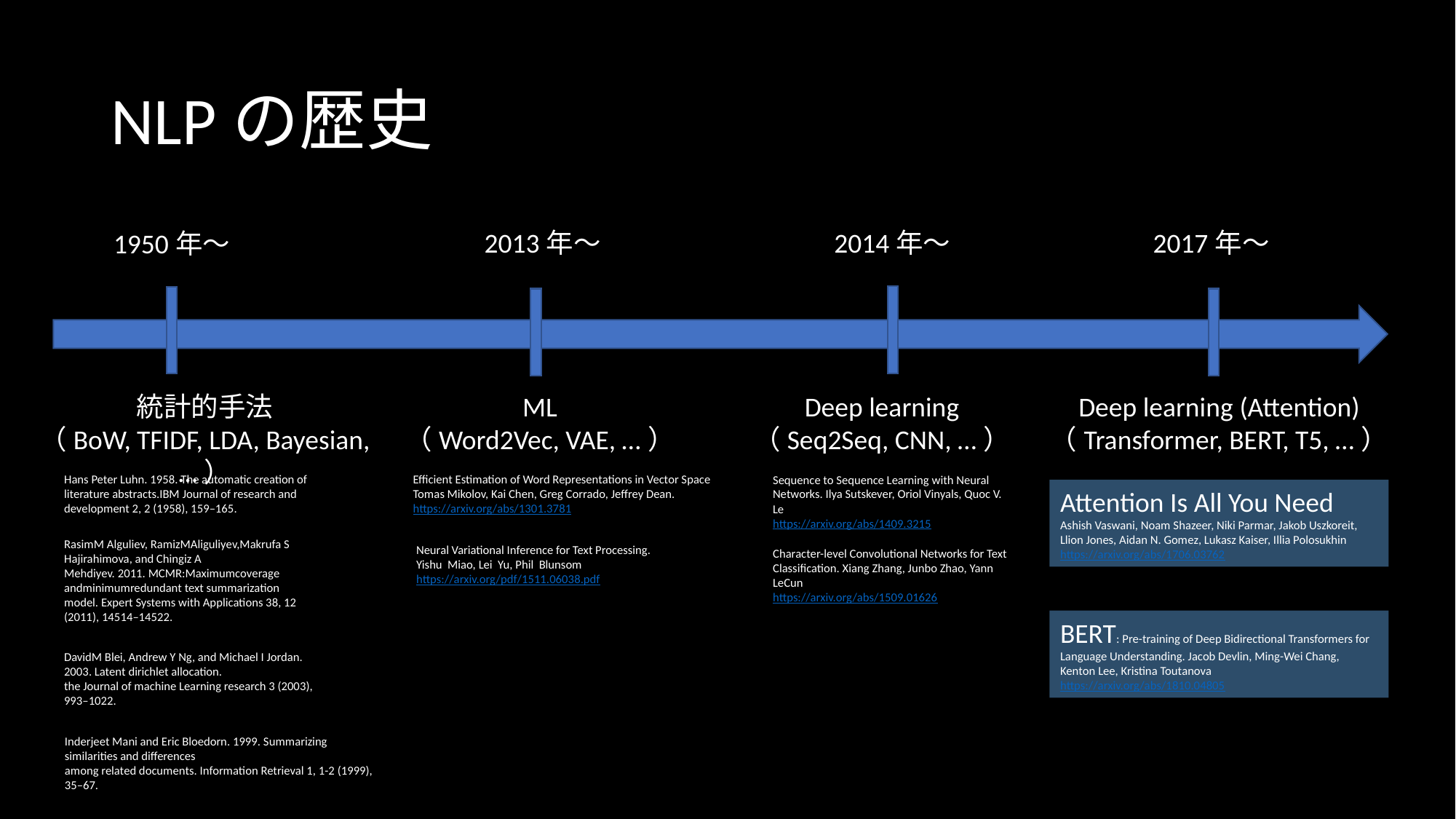

# NLPの歴史
2013年～
2014年～
2017年～
1950年～

Deep learning
（Seq2Seq, CNN, …）
ML
（Word2Vec, VAE, …）
Deep learning (Attention)
（Transformer, BERT, T5, …）
統計的手法
（BoW, TFIDF, LDA, Bayesian, …）
Hans Peter Luhn. 1958. The automatic creation of literature abstracts.IBM Journal of research and development 2, 2 (1958), 159–165.
Efficient Estimation of Word Representations in Vector Space
Tomas Mikolov, Kai Chen, Greg Corrado, Jeffrey Dean.
https://arxiv.org/abs/1301.3781
Sequence to Sequence Learning with Neural Networks. Ilya Sutskever, Oriol Vinyals, Quoc V. Le
https://arxiv.org/abs/1409.3215
Attention Is All You Need
Ashish Vaswani, Noam Shazeer, Niki Parmar, Jakob Uszkoreit, Llion Jones, Aidan N. Gomez, Lukasz Kaiser, Illia Polosukhin
https://arxiv.org/abs/1706.03762
RasimM Alguliev, RamizMAliguliyev,Makrufa S Hajirahimova, and Chingiz A
Mehdiyev. 2011. MCMR:Maximumcoverage andminimumredundant text summarization
model. Expert Systems with Applications 38, 12 (2011), 14514–14522.
Neural Variational Inference for Text Processing.
Yishu  Miao, Lei  Yu, Phil  Blunsom
https://arxiv.org/pdf/1511.06038.pdf

Character-level Convolutional Networks for Text Classification. Xiang Zhang, Junbo Zhao, Yann LeCun
https://arxiv.org/abs/1509.01626
BERT: Pre-training of Deep Bidirectional Transformers for Language Understanding. Jacob Devlin, Ming-Wei Chang, Kenton Lee, Kristina Toutanova
https://arxiv.org/abs/1810.04805
DavidM Blei, Andrew Y Ng, and Michael I Jordan. 2003. Latent dirichlet allocation.
the Journal of machine Learning research 3 (2003), 993–1022.
Inderjeet Mani and Eric Bloedorn. 1999. Summarizing similarities and differences
among related documents. Information Retrieval 1, 1-2 (1999), 35–67.